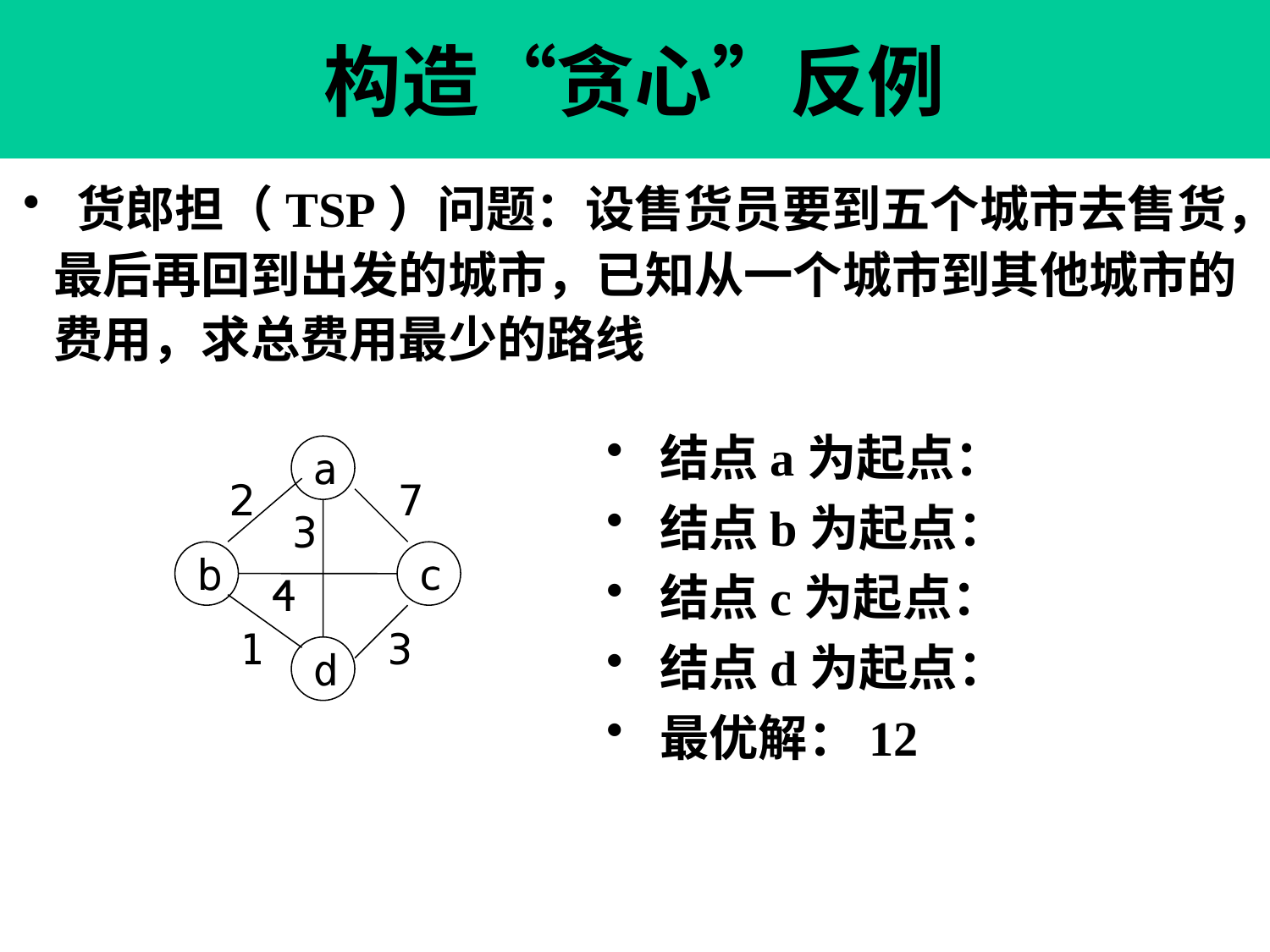

# 构造“贪心”反例
 货郎担（TSP）问题：设售货员要到五个城市去售货，
最后再回到出发的城市，已知从一个城市到其他城市的
费用，求总费用最少的路线
 结点a为起点：
 结点b为起点：
 结点c为起点：
 结点d为起点：
 最优解：12

a
2
7

3

b

c
4

1
3

d